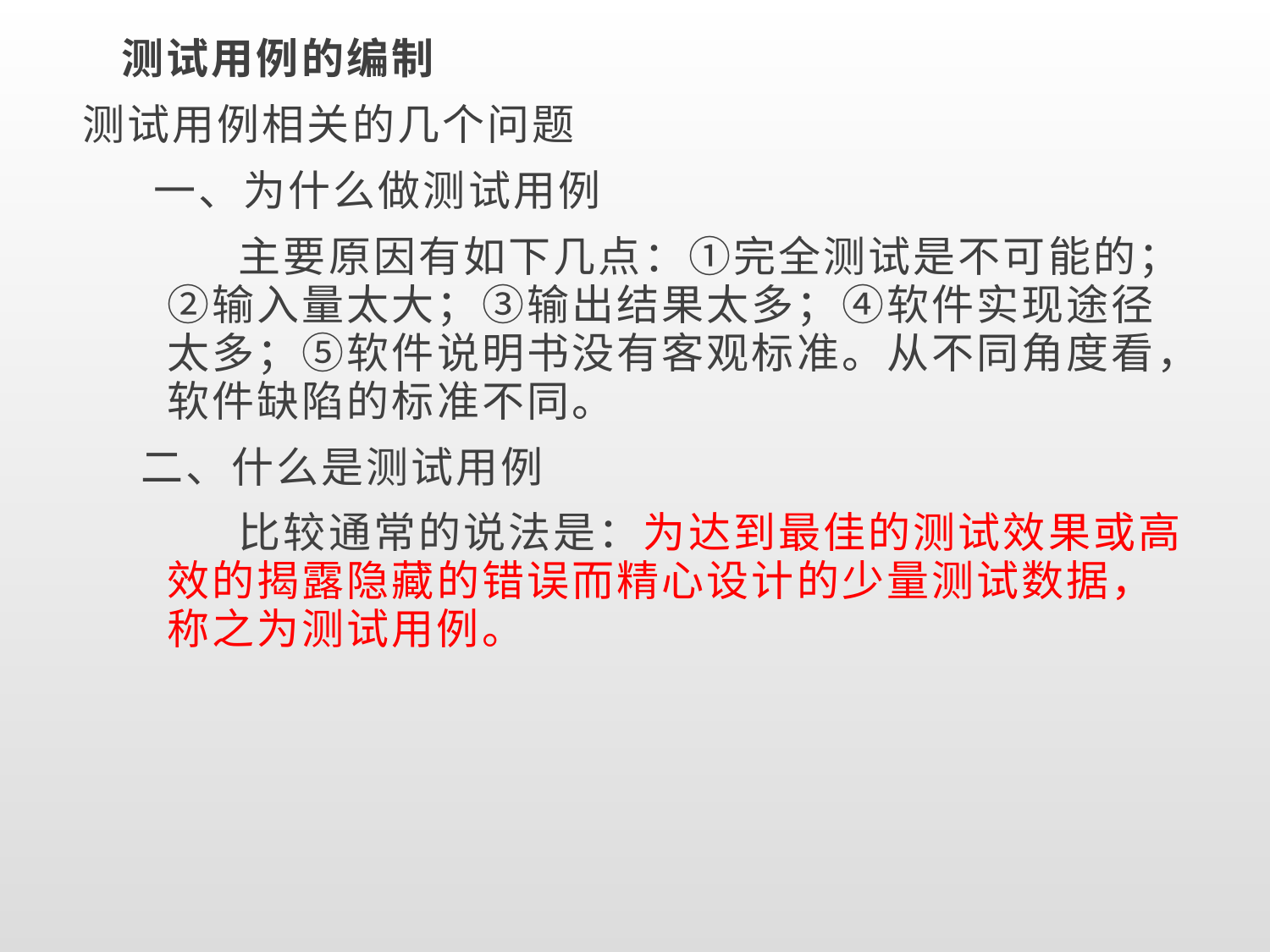

测试用例的编制
测试用例相关的几个问题
     一、为什么做测试用例
            主要原因有如下几点：①完全测试是不可能的；②输入量太大；③输出结果太多；④软件实现途径太多；⑤软件说明书没有客观标准。从不同角度看，软件缺陷的标准不同。
    二、什么是测试用例
            比较通常的说法是：为达到最佳的测试效果或高效的揭露隐藏的错误而精心设计的少量测试数据，称之为测试用例。